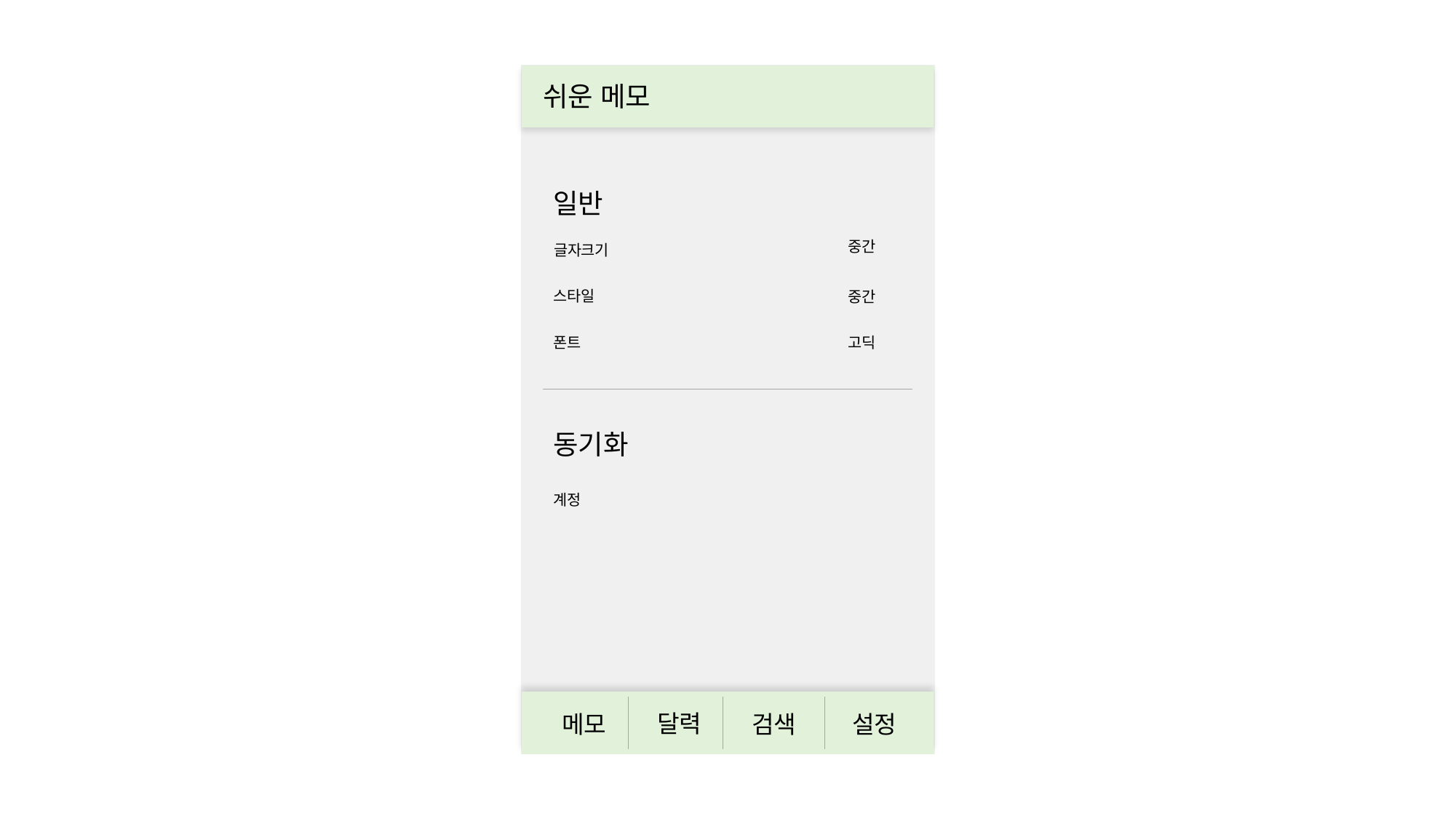

쉬운 메모
일반
중간
글자크기
스타일
중간
폰트
고딕
동기화
계정

달력
메모
검색
설정